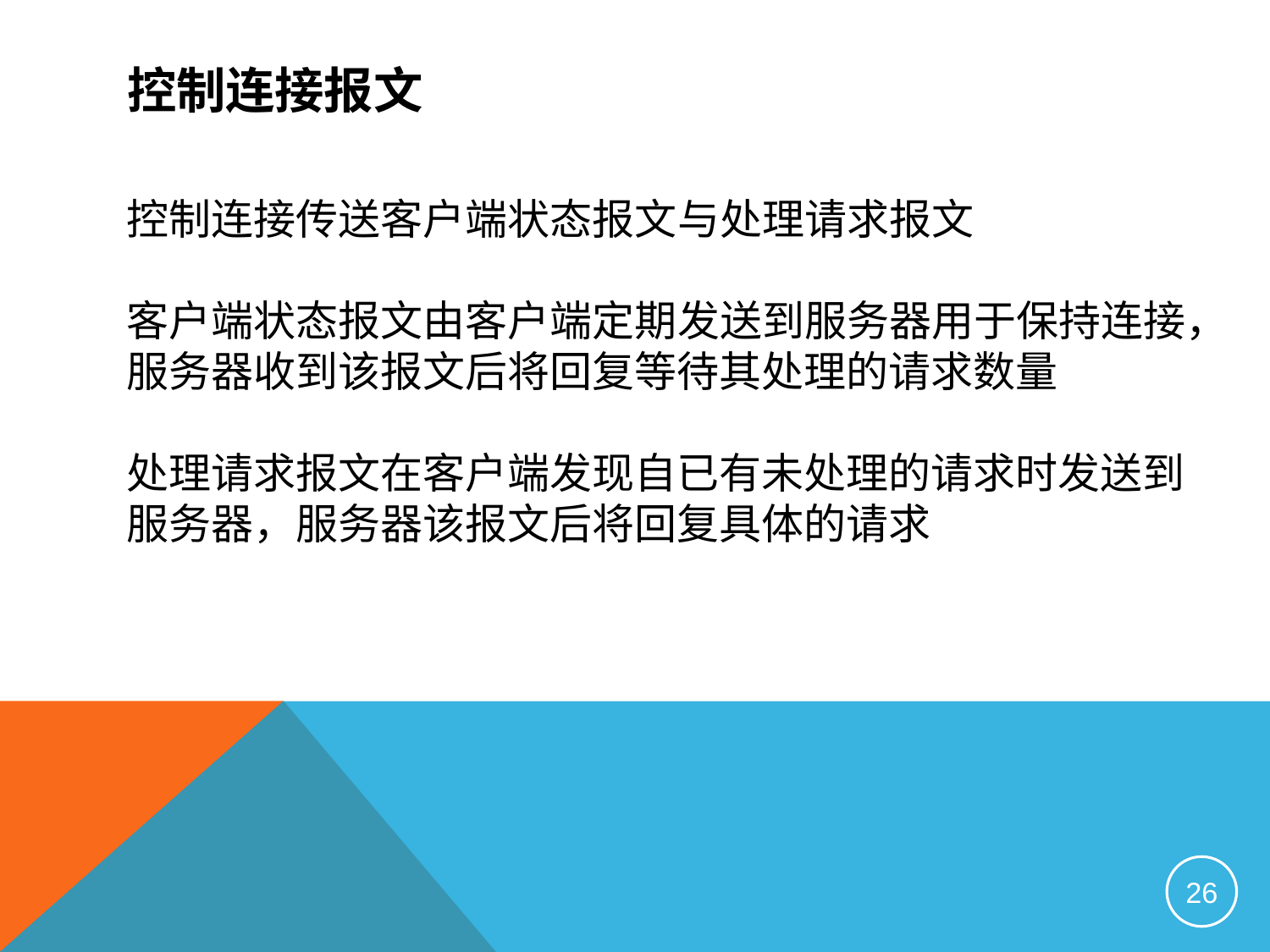

# 控制连接报文
控制连接传送客户端状态报文与处理请求报文

客户端状态报文由客户端定期发送到服务器用于保持连接，服务器收到该报文后将回复等待其处理的请求数量

处理请求报文在客户端发现自已有未处理的请求时发送到服务器，服务器该报文后将回复具体的请求
26